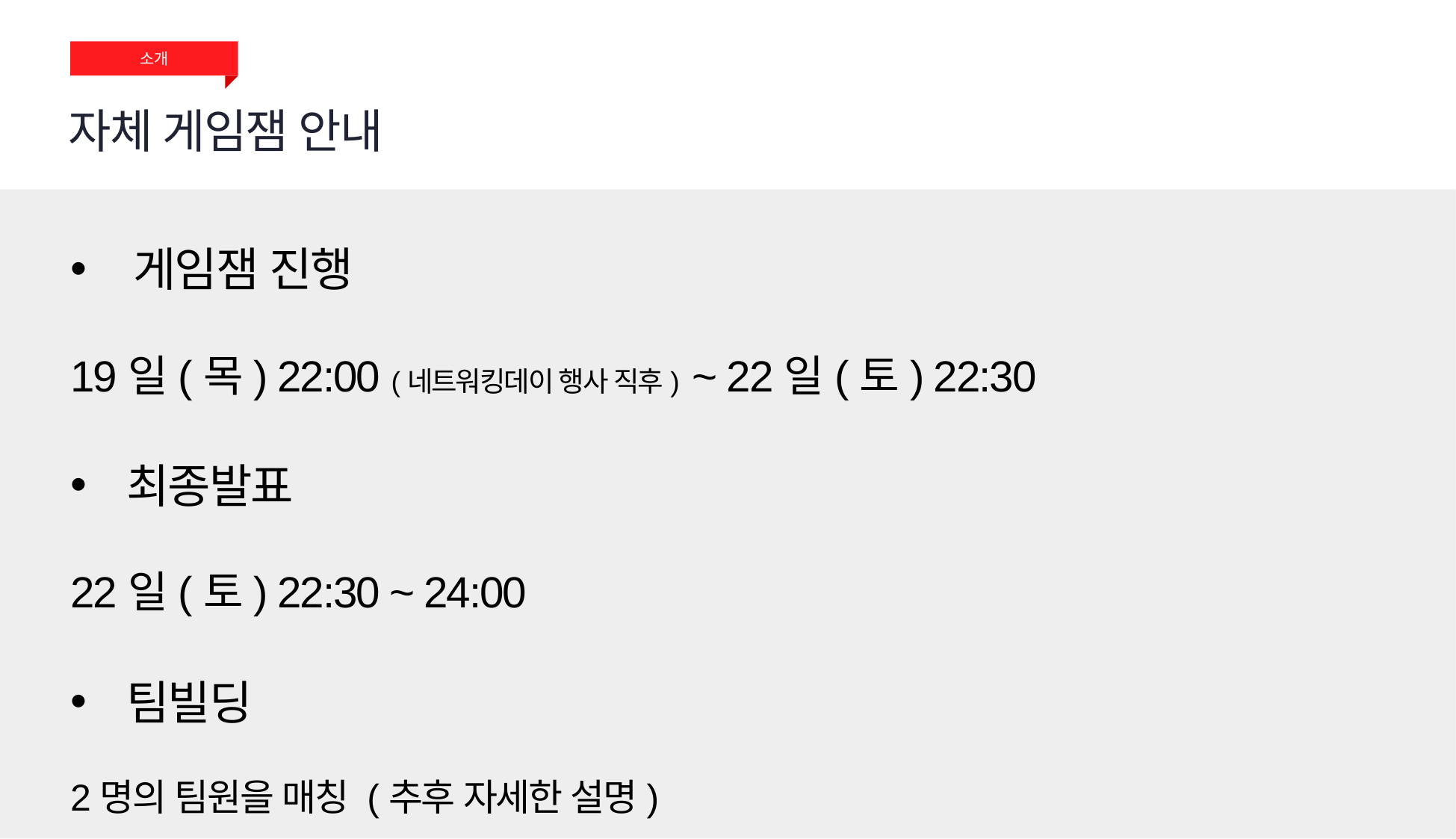

소개

자체 게임잼 안내
게임잼 진행
19일(목) 22:00 (네트워킹데이 행사 직후)  ~ 22일(토) 22:30
최종발표
22일(토) 22:30 ~ 24:00
팀빌딩
2명의 팀원을 매칭 (추후 자세한 설명)